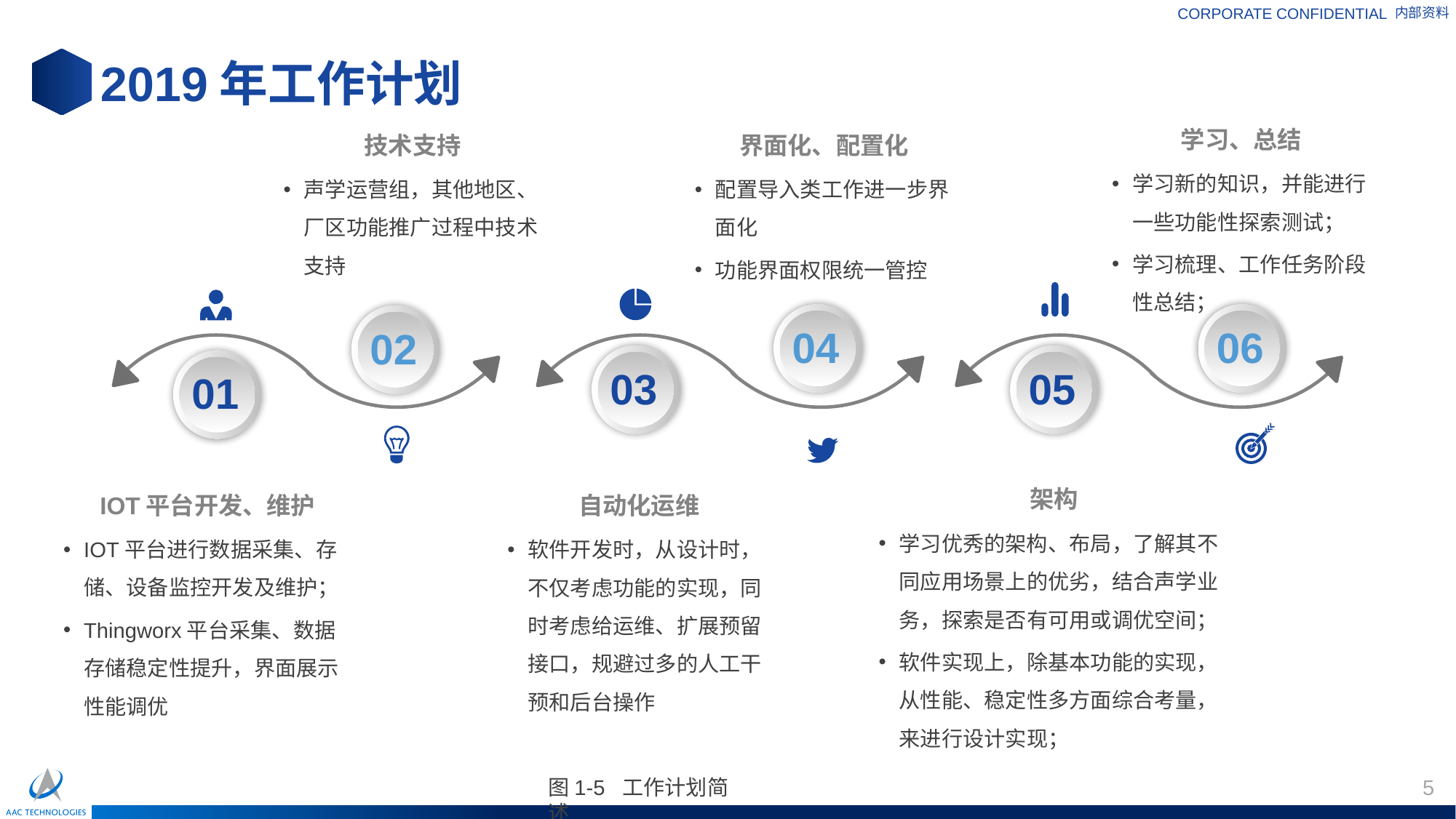

# 2019年工作计划
学习、总结
学习新的知识，并能进行一些功能性探索测试；
学习梳理、工作任务阶段性总结；
技术支持
声学运营组，其他地区、厂区功能推广过程中技术支持
界面化、配置化
配置导入类工作进一步界面化
功能界面权限统一管控

04

06

02

03

05

01

架构
学习优秀的架构、布局，了解其不同应用场景上的优劣，结合声学业务，探索是否有可用或调优空间；
软件实现上，除基本功能的实现，从性能、稳定性多方面综合考量，来进行设计实现；
IOT平台开发、维护
IOT平台进行数据采集、存储、设备监控开发及维护；
Thingworx平台采集、数据存储稳定性提升，界面展示性能调优
自动化运维
软件开发时，从设计时，不仅考虑功能的实现，同时考虑给运维、扩展预留接口，规避过多的人工干预和后台操作
图1-5  工作计划简述
5